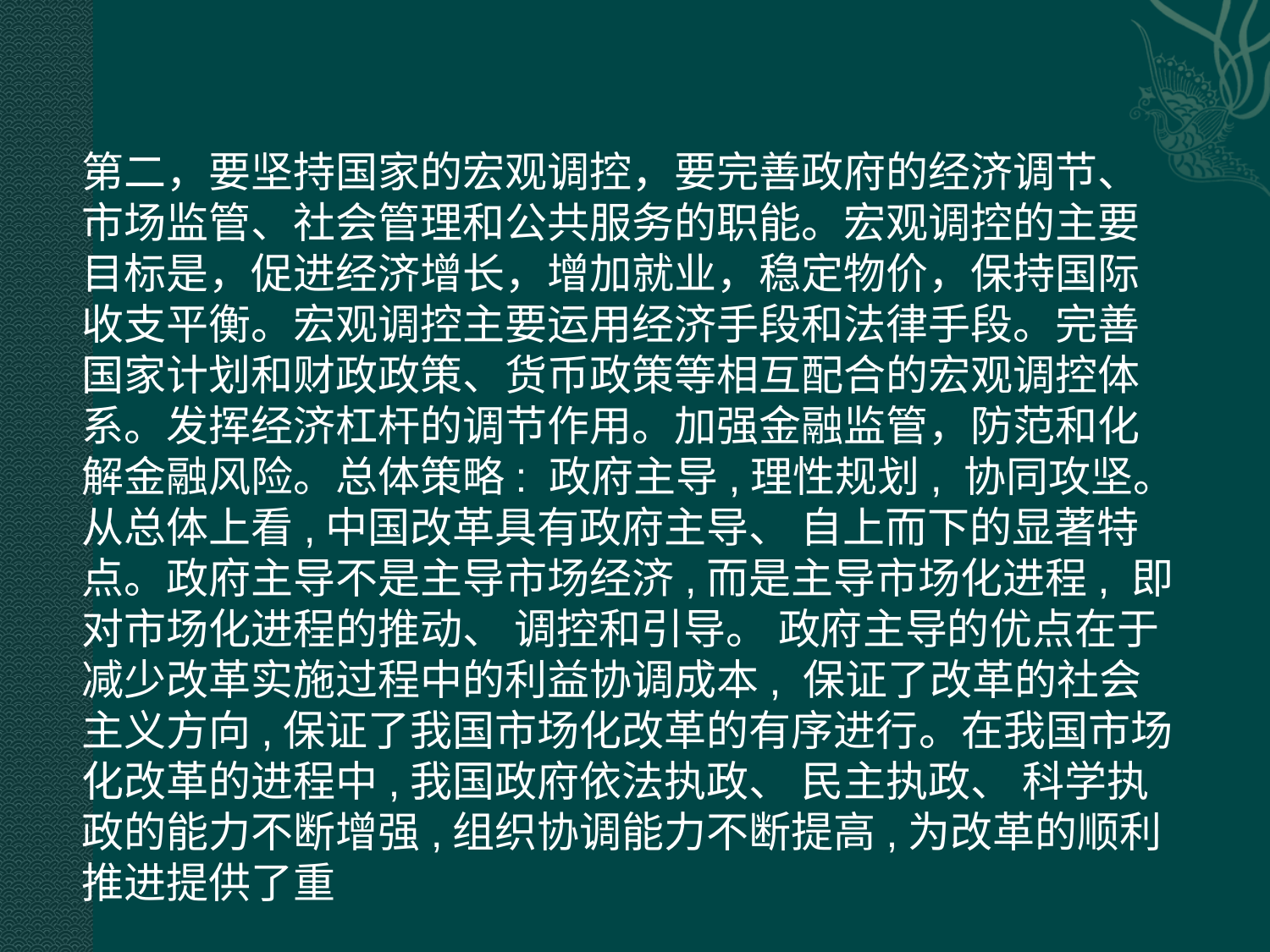

第二，要坚持国家的宏观调控，要完善政府的经济调节、市场监管、社会管理和公共服务的职能。宏观调控的主要目标是，促进经济增长，增加就业，稳定物价，保持国际收支平衡。宏观调控主要运用经济手段和法律手段。完善国家计划和财政政策、货币政策等相互配合的宏观调控体系。发挥经济杠杆的调节作用。加强金融监管，防范和化解金融风险。总体策略: 政府主导,理性规划, 协同攻坚。从总体上看,中国改革具有政府主导、 自上而下的显著特点。政府主导不是主导市场经济,而是主导市场化进程, 即对市场化进程的推动、 调控和引导。 政府主导的优点在于减少改革实施过程中的利益协调成本, 保证了改革的社会主义方向,保证了我国市场化改革的有序进行。在我国市场化改革的进程中,我国政府依法执政、 民主执政、 科学执政的能力不断增强,组织协调能力不断提高,为改革的顺利推进提供了重